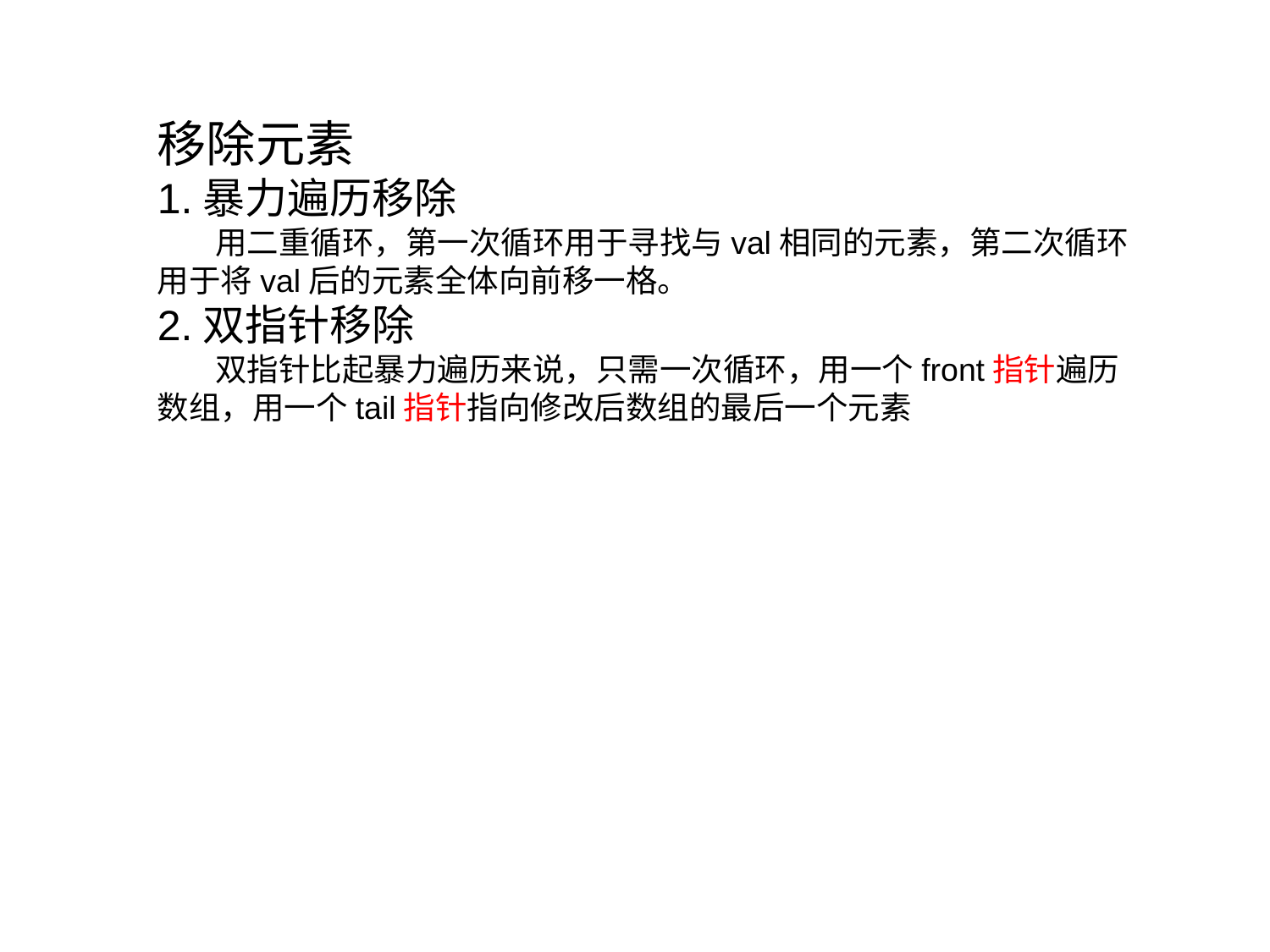

移除元素
1.暴力遍历移除
       用二重循环，第一次循环用于寻找与val相同的元素，第二次循环用于将val后的元素全体向前移一格。
2.双指针移除
       双指针比起暴力遍历来说，只需一次循环，用一个front指针遍历数组，用一个tail指针指向修改后数组的最后一个元素